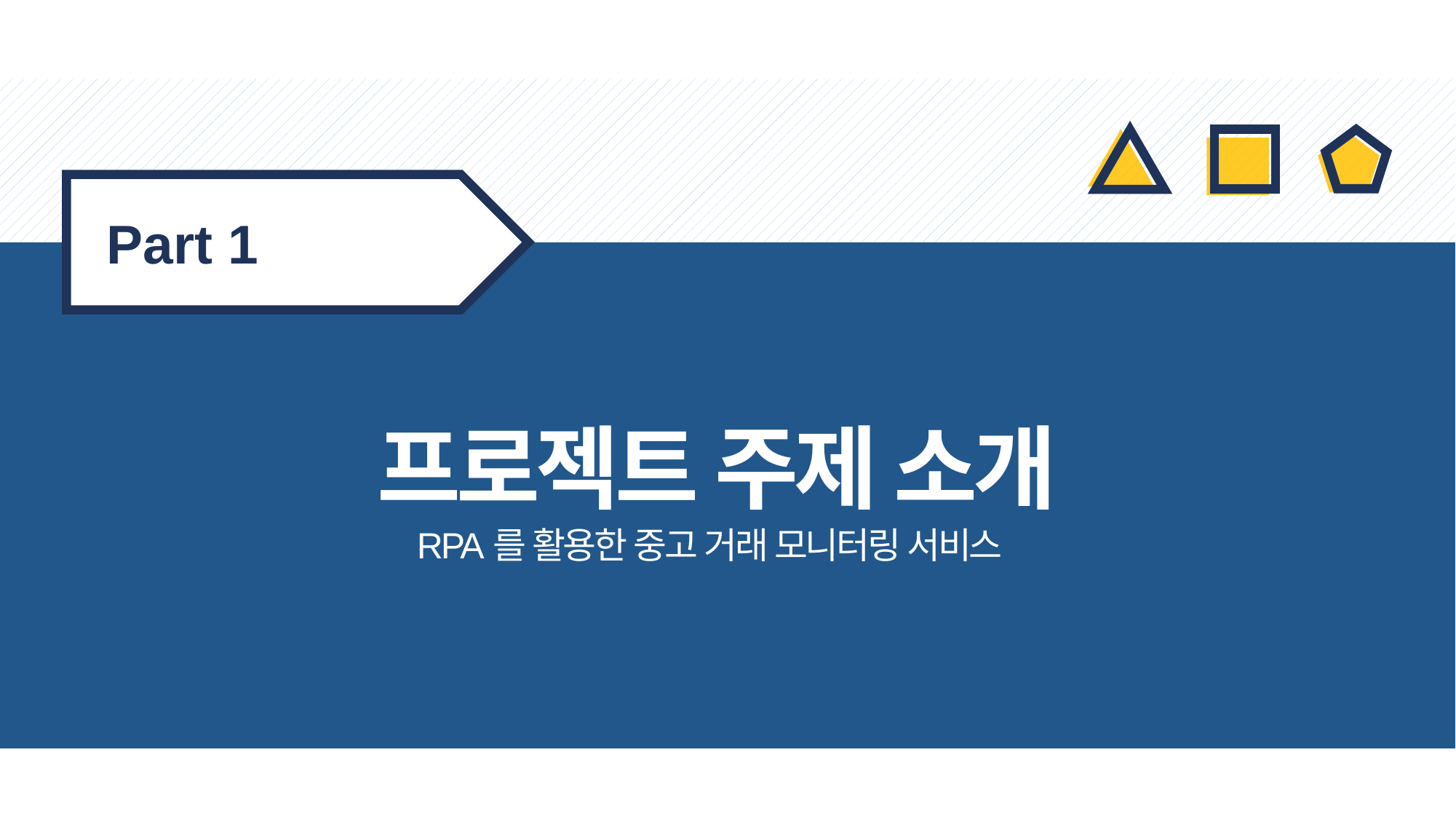

Part 1

프로젝트 주제 소개
RPA를 활용한 중고 거래 모니터링 서비스